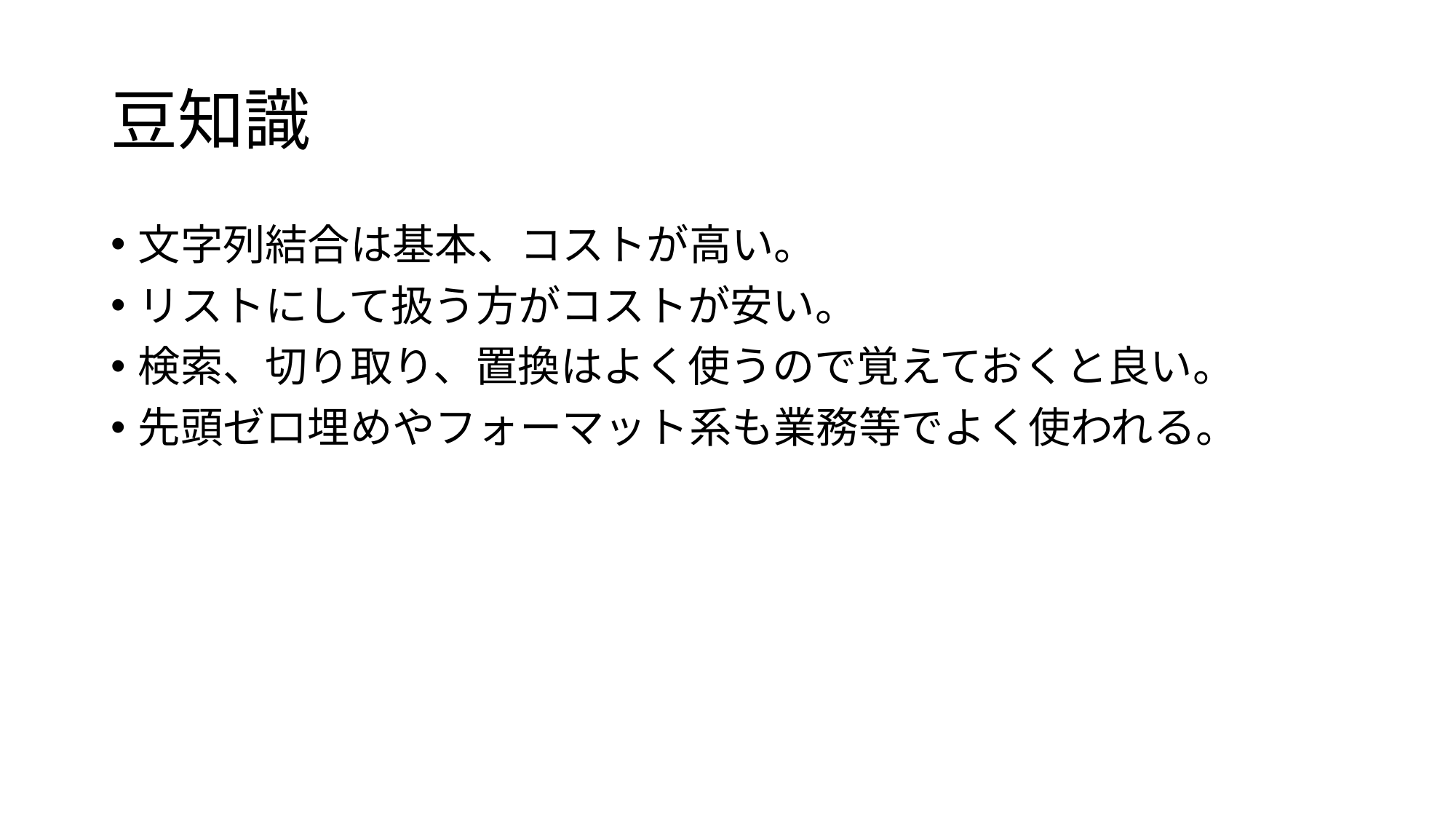

# 豆知識
文字列結合は基本、コストが高い。
リストにして扱う方がコストが安い。
検索、切り取り、置換はよく使うので覚えておくと良い。
先頭ゼロ埋めやフォーマット系も業務等でよく使われる。